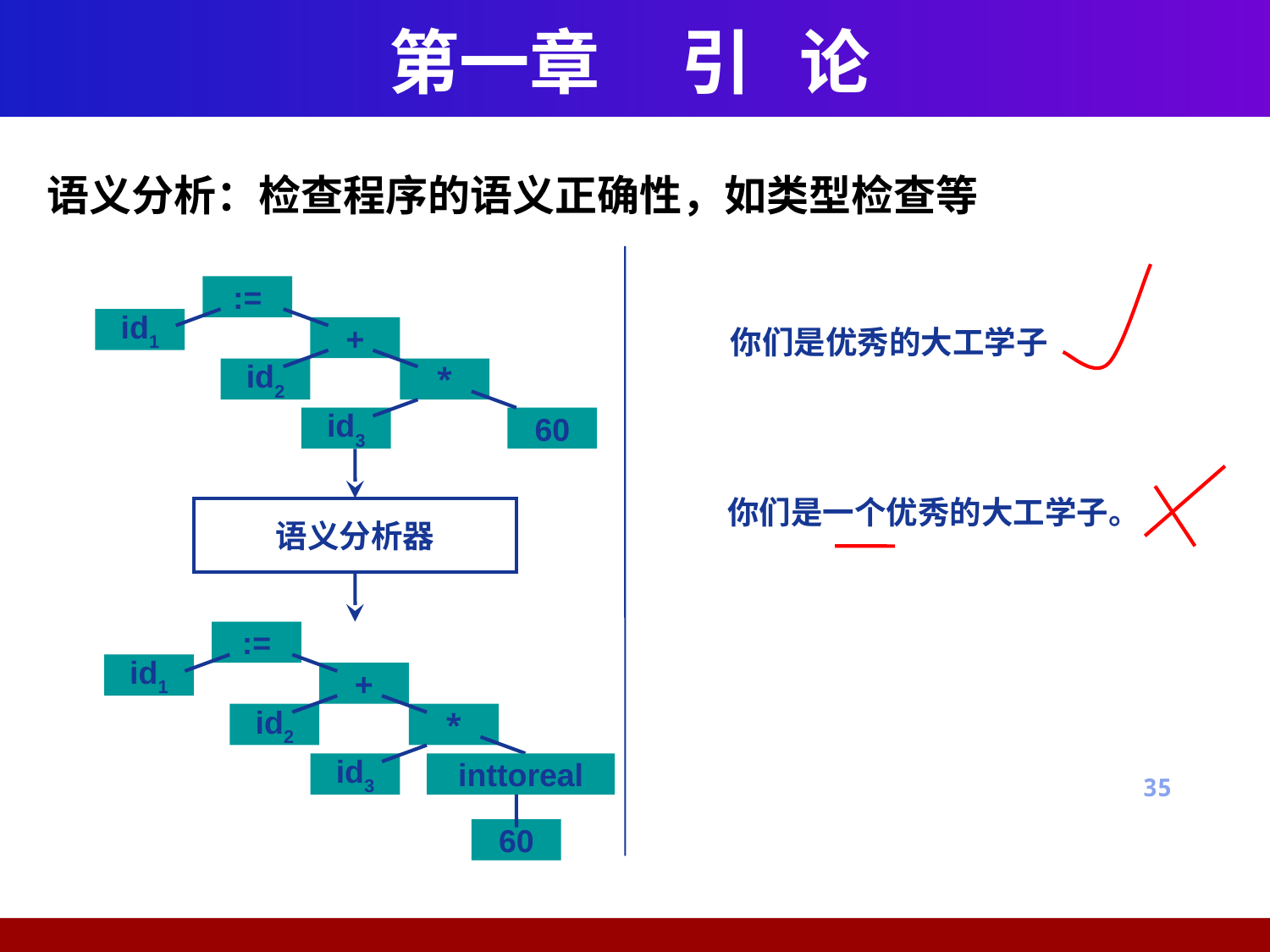

# 第一章     引   论
语义分析：检查程序的语义正确性，如类型检查等

:=
id1

+

id2
*

id3
60

语义分析器

:=
id1

+

id2
*

id3
inttoreal

60
你们是优秀的大工学子

你们是一个优秀的大工学子。

35